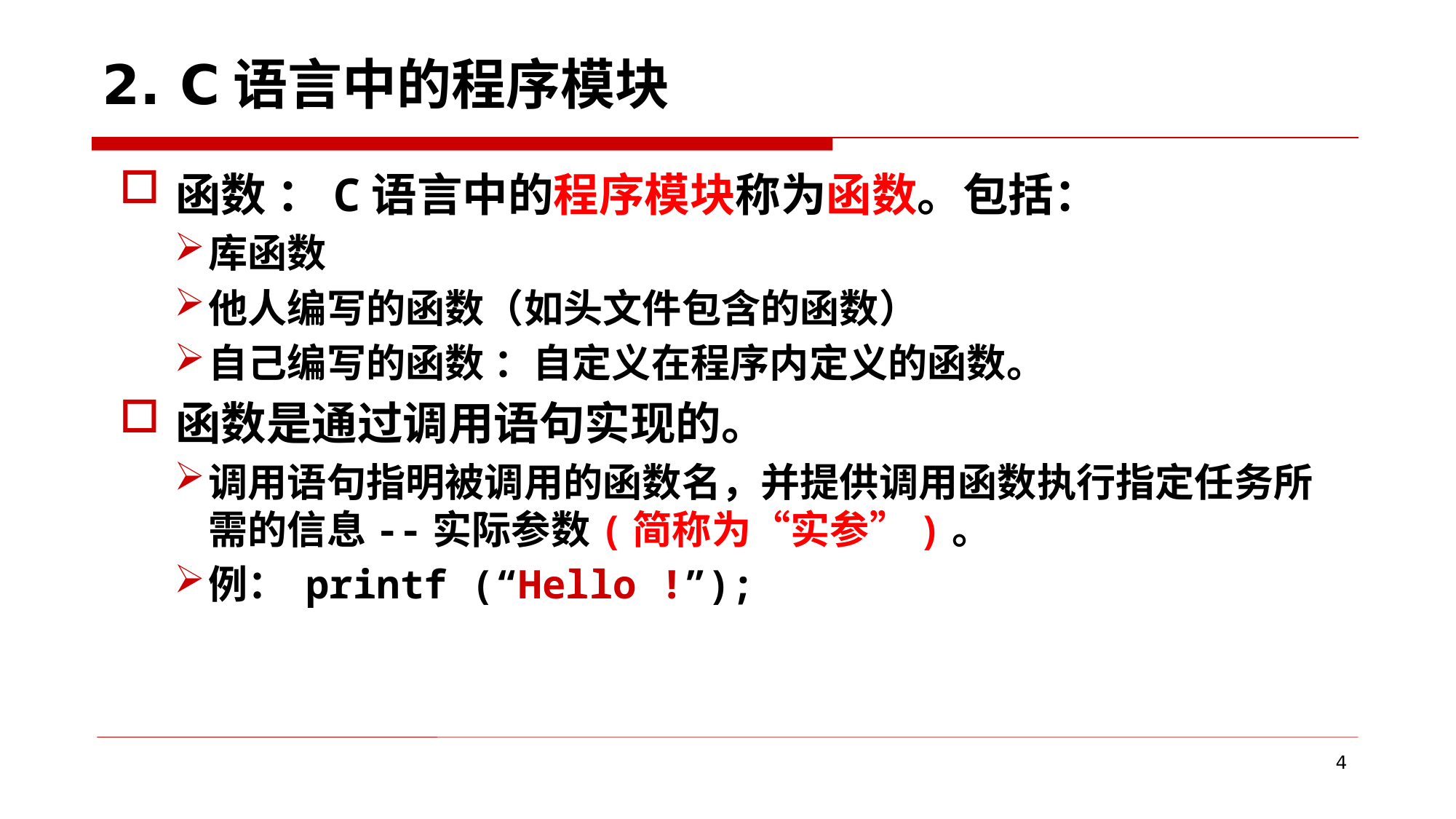

2. C语言中的程序模块
函数 ：C语言中的程序模块称为函数。包括：
库函数
他人编写的函数（如头文件包含的函数）
自己编写的函数 ：自定义在程序内定义的函数。
函数是通过调用语句实现的。
调用语句指明被调用的函数名，并提供调用函数执行指定任务所需的信息--实际参数(简称为“实参”)。
例： printf (“Hello !”);
4